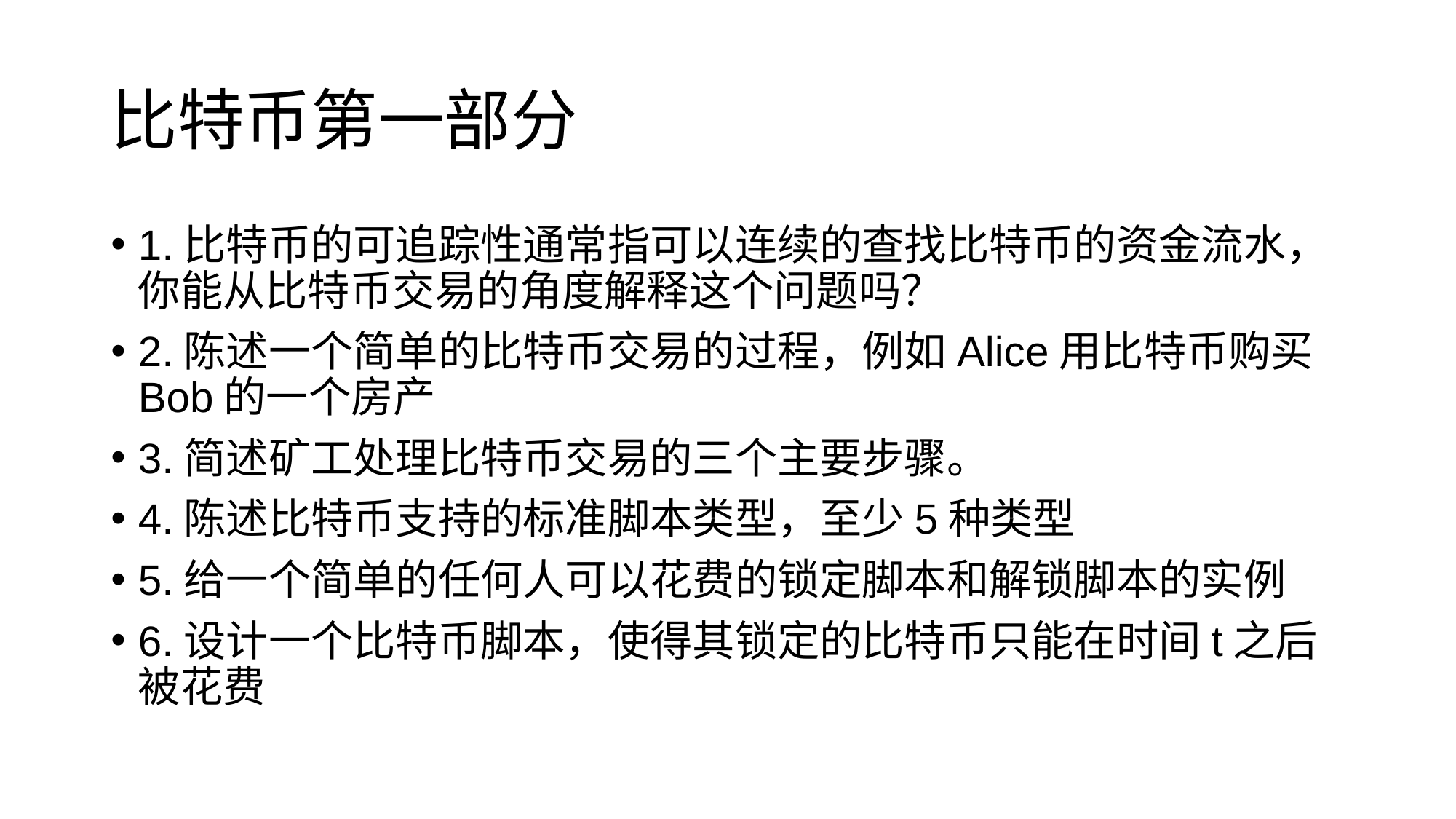

# 比特币第一部分
1.比特币的可追踪性通常指可以连续的查找比特币的资金流水，你能从比特币交易的角度解释这个问题吗？
2.陈述一个简单的比特币交易的过程，例如Alice用比特币购买Bob的一个房产
3.简述矿工处理比特币交易的三个主要步骤。
4.陈述比特币支持的标准脚本类型，至少5种类型
5.给一个简单的任何人可以花费的锁定脚本和解锁脚本的实例
6.设计一个比特币脚本，使得其锁定的比特币只能在时间t之后被花费